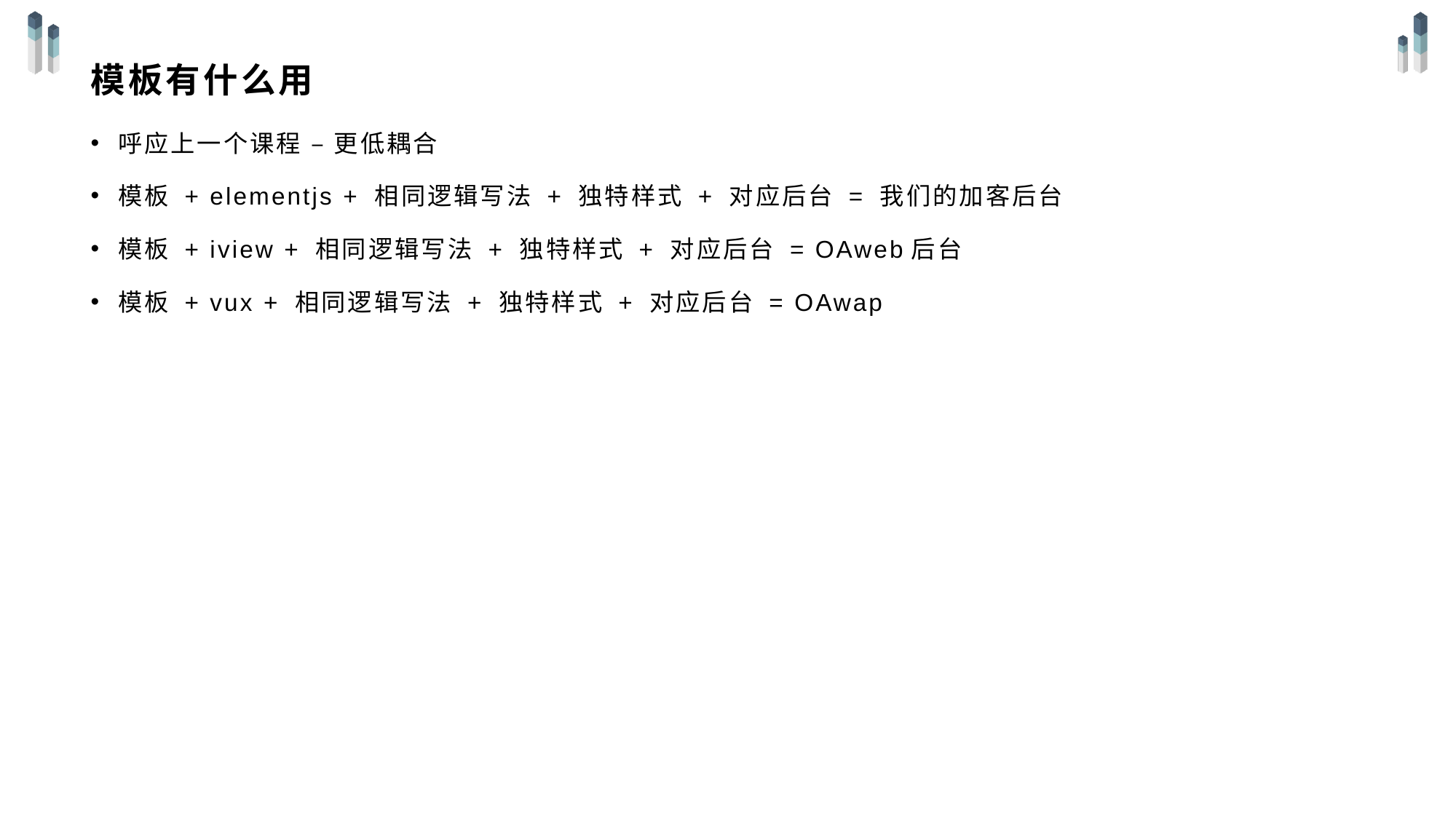

# 模板有什么用
呼应上一个课程 – 更低耦合
模板 + elementjs + 相同逻辑写法 + 独特样式 + 对应后台 = 我们的加客后台
模板 + iview + 相同逻辑写法 + 独特样式 + 对应后台 = OAweb后台
模板 + vux + 相同逻辑写法 + 独特样式 + 对应后台 = OAwap